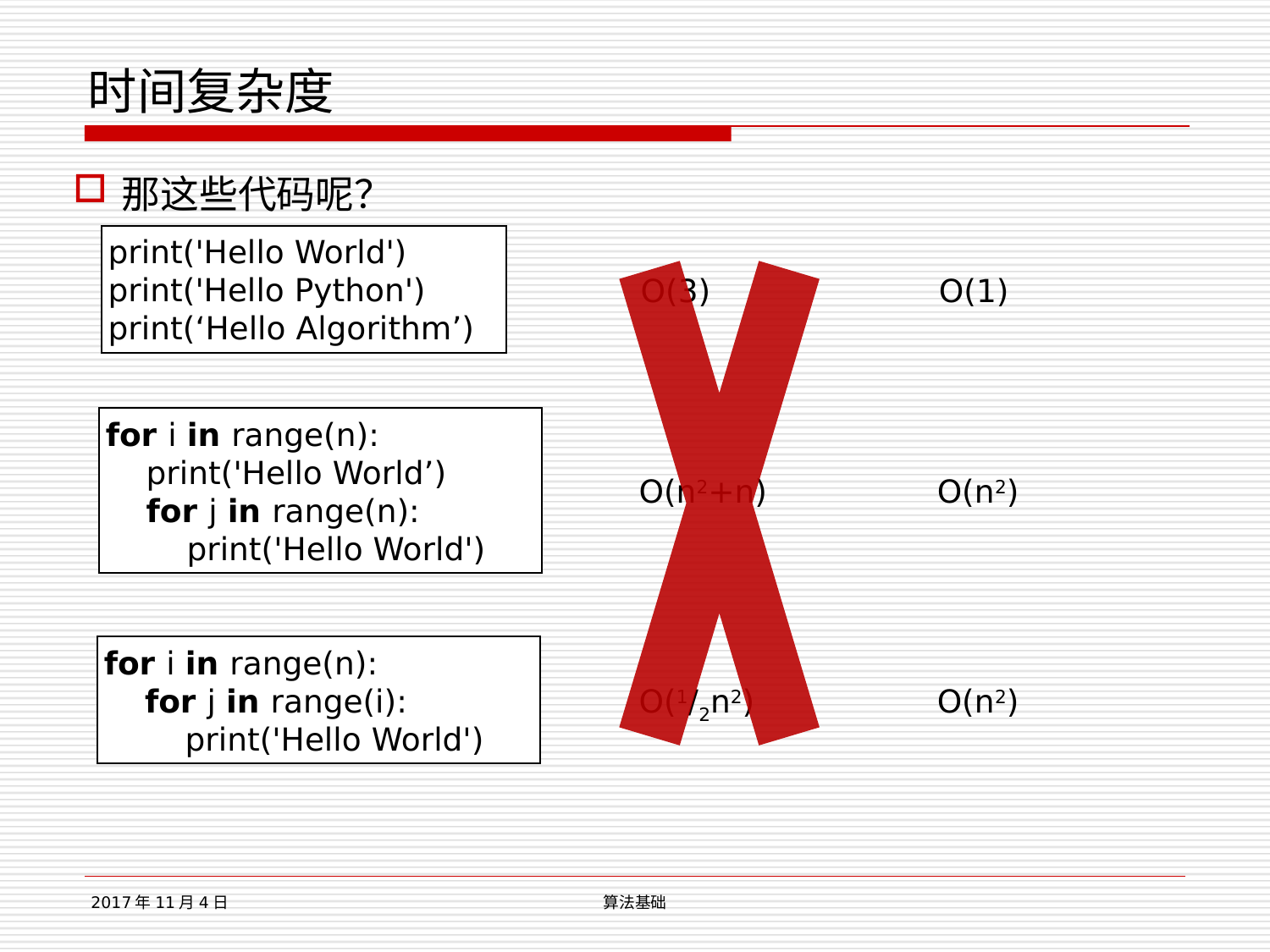

# 时间复杂度
那这些代码呢？
print('Hello World')
print('Hello Python')
print(‘Hello Algorithm’)

O(3)
O(1)
for i in range(n):
    print('Hello World’)
    for j in range(n):
        print('Hello World')
O(n2+n)
O(n2)
for i in range(n):
    for j in range(i):
        print('Hello World')
O(1/2n2)
O(n2)
2017年11月4日
算法基础
7